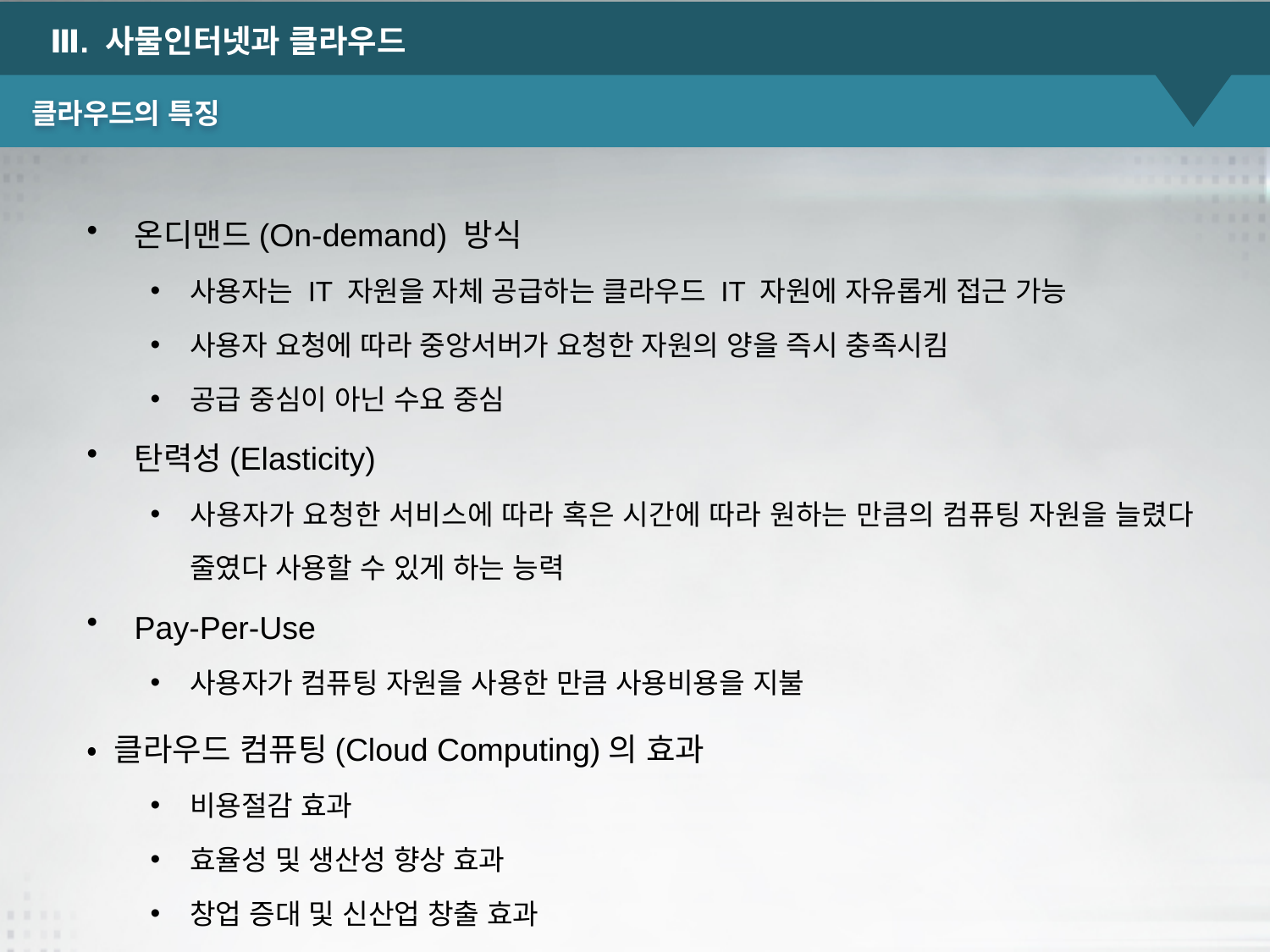

Ⅲ. 사물인터넷과 클라우드
# 클라우드의 특징
온디맨드(On-demand) 방식
사용자는 IT 자원을 자체 공급하는 클라우드 IT 자원에 자유롭게 접근 가능
사용자 요청에 따라 중앙서버가 요청한 자원의 양을 즉시 충족시킴
공급 중심이 아닌 수요 중심
탄력성(Elasticity)
사용자가 요청한 서비스에 따라 혹은 시간에 따라 원하는 만큼의 컴퓨팅 자원을 늘렸다 줄였다 사용할 수 있게 하는 능력
Pay-Per-Use
사용자가 컴퓨팅 자원을 사용한 만큼 사용비용을 지불
• 클라우드 컴퓨팅(Cloud Computing)의 효과
비용절감 효과
효율성 및 생산성 향상 효과
창업 증대 및 신산업 창출 효과